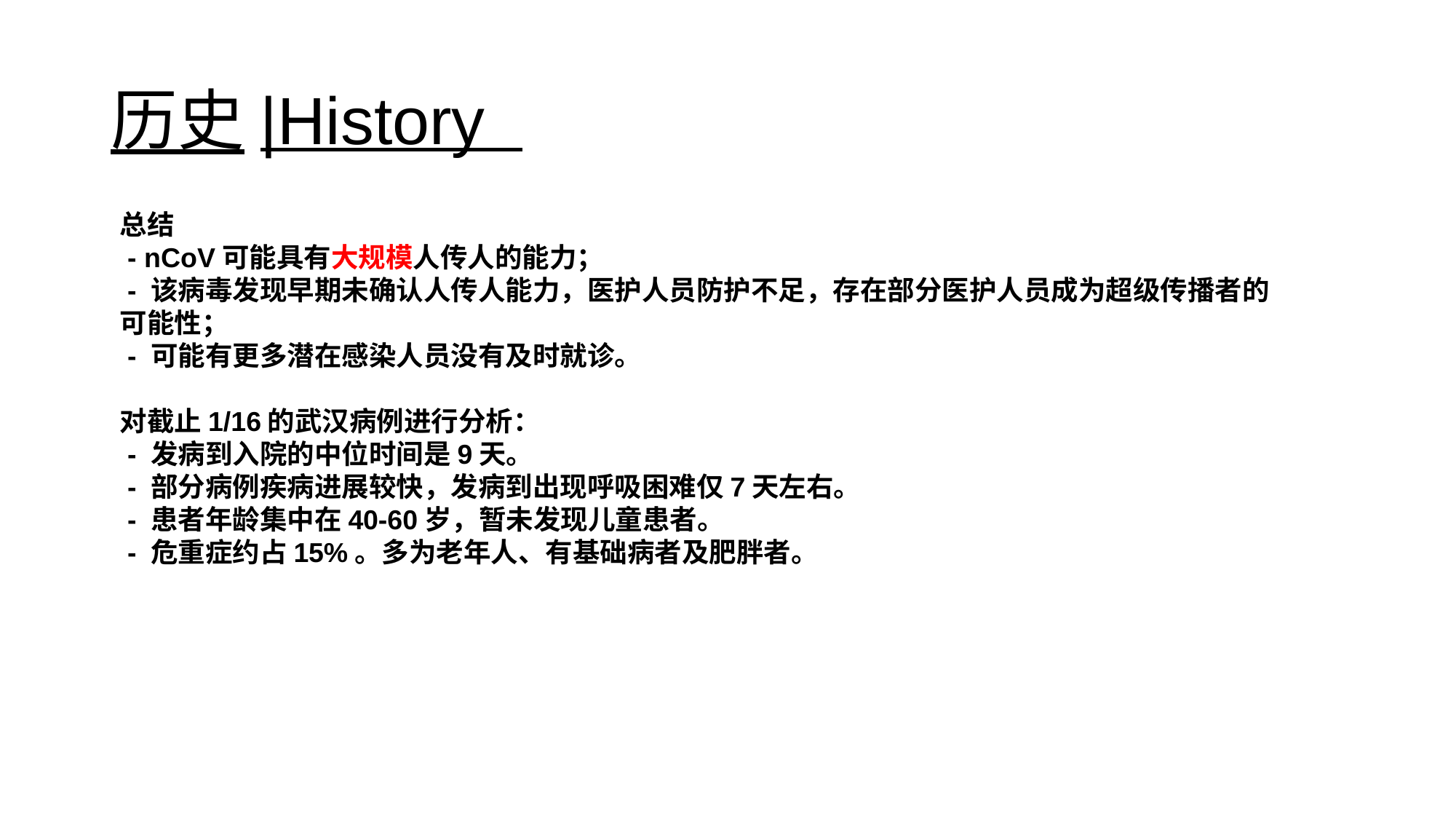

# 历史|History
总结
 - nCoV可能具有大规模人传人的能力；
 - 该病毒发现早期未确认人传人能力，医护人员防护不足，存在部分医护人员成为超级传播者的可能性；
 - 可能有更多潜在感染人员没有及时就诊。

对截止1/16的武汉病例进行分析：
 - 发病到入院的中位时间是9天。
 - 部分病例疾病进展较快，发病到出现呼吸困难仅7天左右。
 - 患者年龄集中在40-60岁，暂未发现儿童患者。
 - 危重症约占15%。多为老年人、有基础病者及肥胖者。